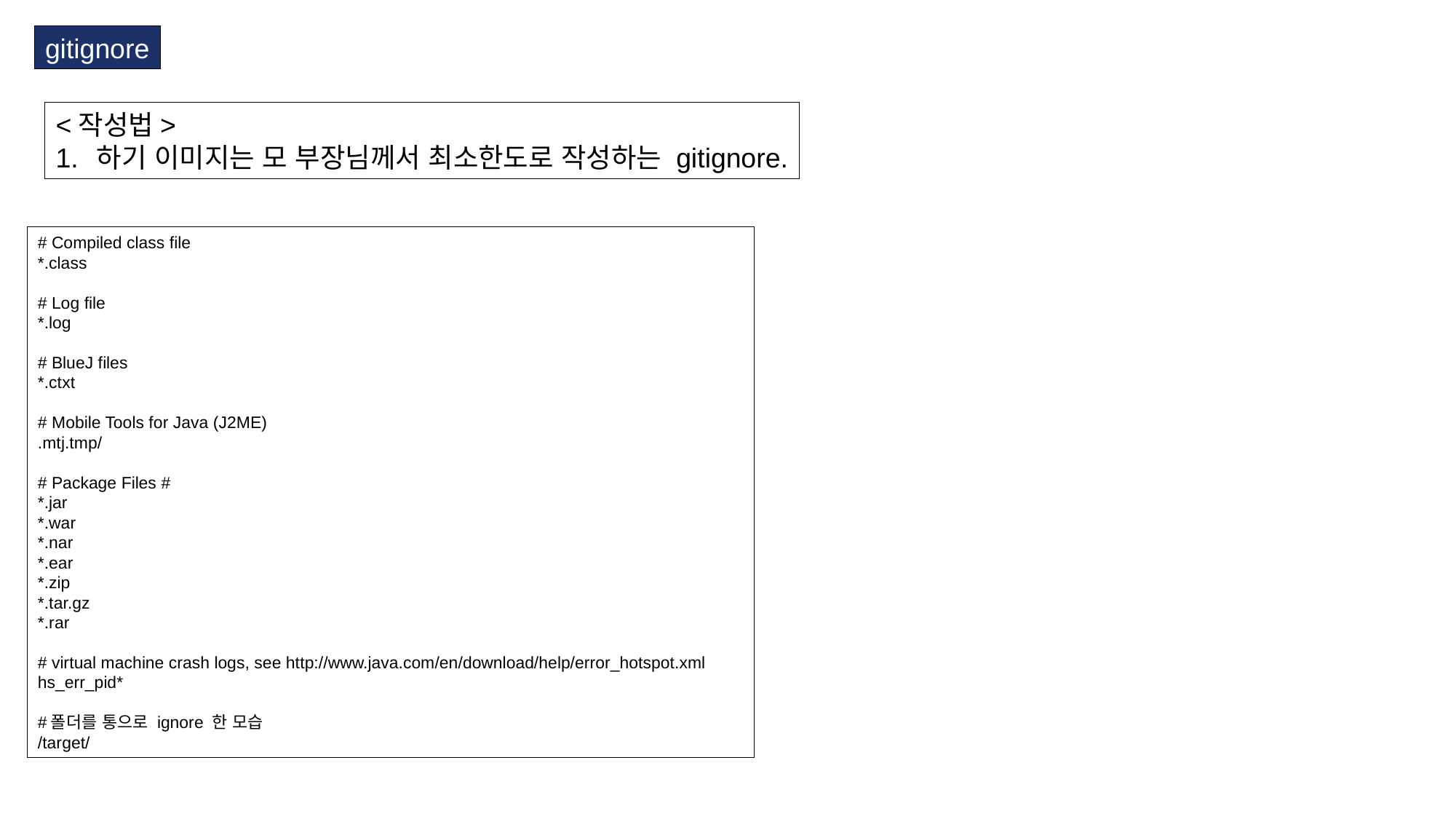

gitignore
<작성법>
하기 이미지는 모 부장님께서 최소한도로 작성하는 gitignore.
# Compiled class file
*.class

# Log file
*.log

# BlueJ files
*.ctxt

# Mobile Tools for Java (J2ME)
.mtj.tmp/

# Package Files #
*.jar
*.war
*.nar
*.ear
*.zip
*.tar.gz
*.rar

# virtual machine crash logs, see http://www.java.com/en/download/help/error_hotspot.xml
hs_err_pid*

#폴더를 통으로 ignore 한 모습
/target/